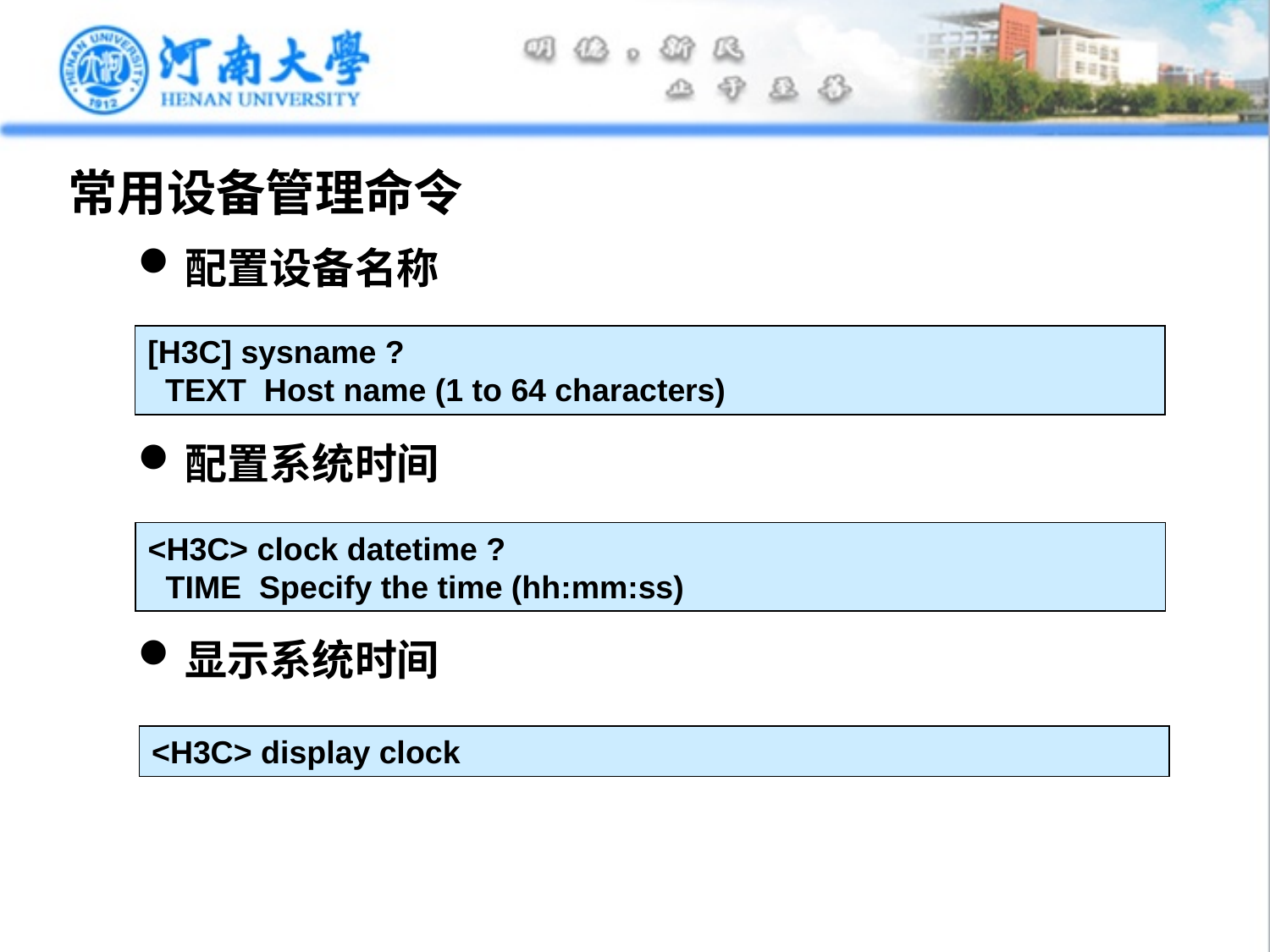

# 常用设备管理命令
配置设备名称

配置系统时间

显示系统时间

[H3C] sysname ?
  TEXT  Host name (1 to 64 characters)
<H3C> clock datetime ?
  TIME  Specify the time (hh:mm:ss)
<H3C> display clock